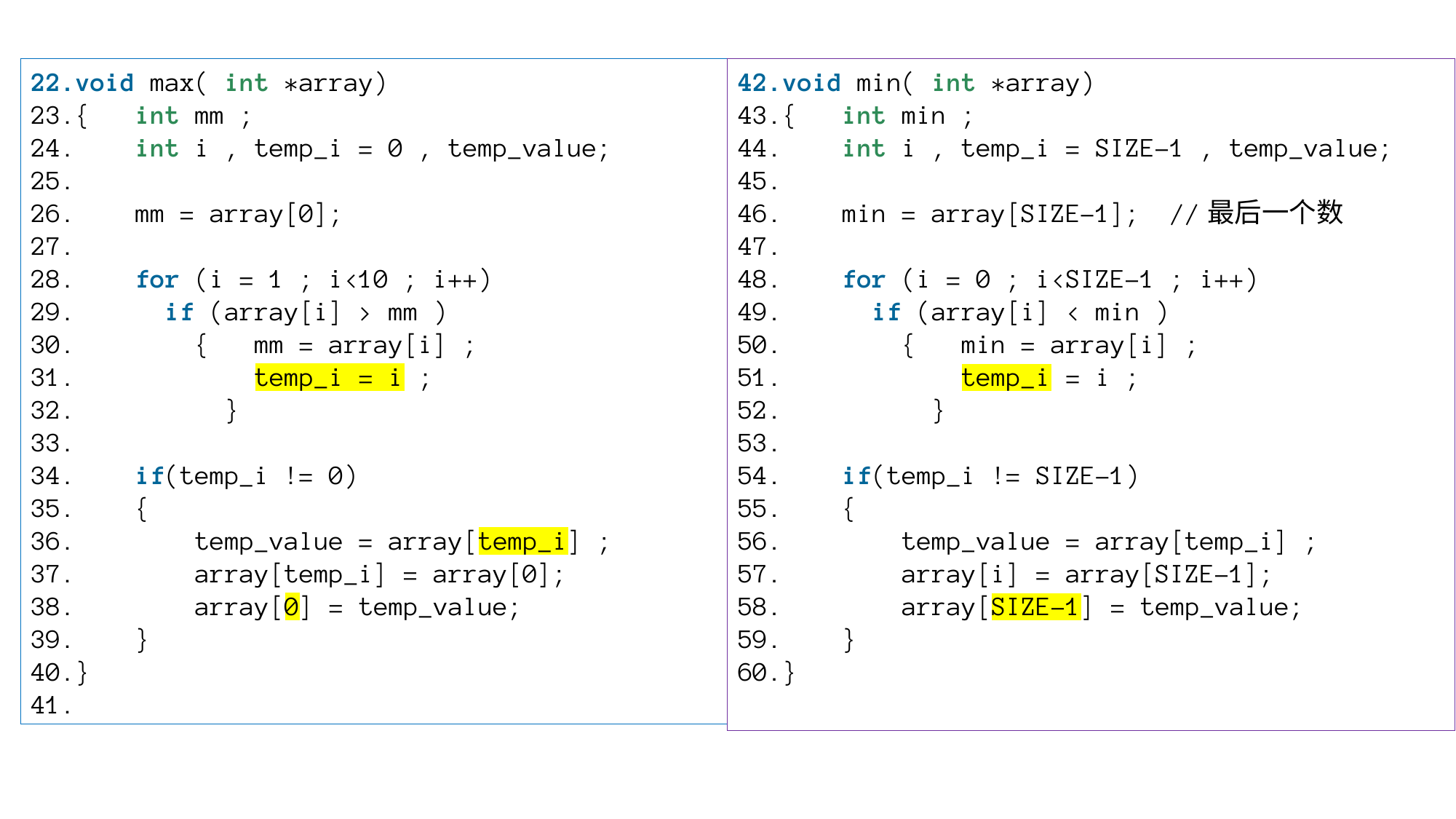

void max( int *array)
{   int mm ;
    int i , temp_i = 0 , temp_value;

    mm = array[0];

    for (i = 1 ; i<10 ; i++)
      if (array[i] > mm )
        {   mm = array[i] ;
            temp_i = i ;
          }

    if(temp_i != 0)
    {
        temp_value = array[temp_i] ;
        array[temp_i] = array[0];
        array[0] = temp_value;
    }
}

void min( int *array)
{   int min ;
    int i , temp_i = SIZE-1 , temp_value;

    min = array[SIZE-1];  //最后一个数

    for (i = 0 ; i<SIZE-1 ; i++)
      if (array[i] < min )
        {   min = array[i] ;
            temp_i = i ;
          }

    if(temp_i != SIZE-1)
    {
        temp_value = array[temp_i] ;
        array[i] = array[SIZE-1];
        array[SIZE-1] = temp_value;
    }
}